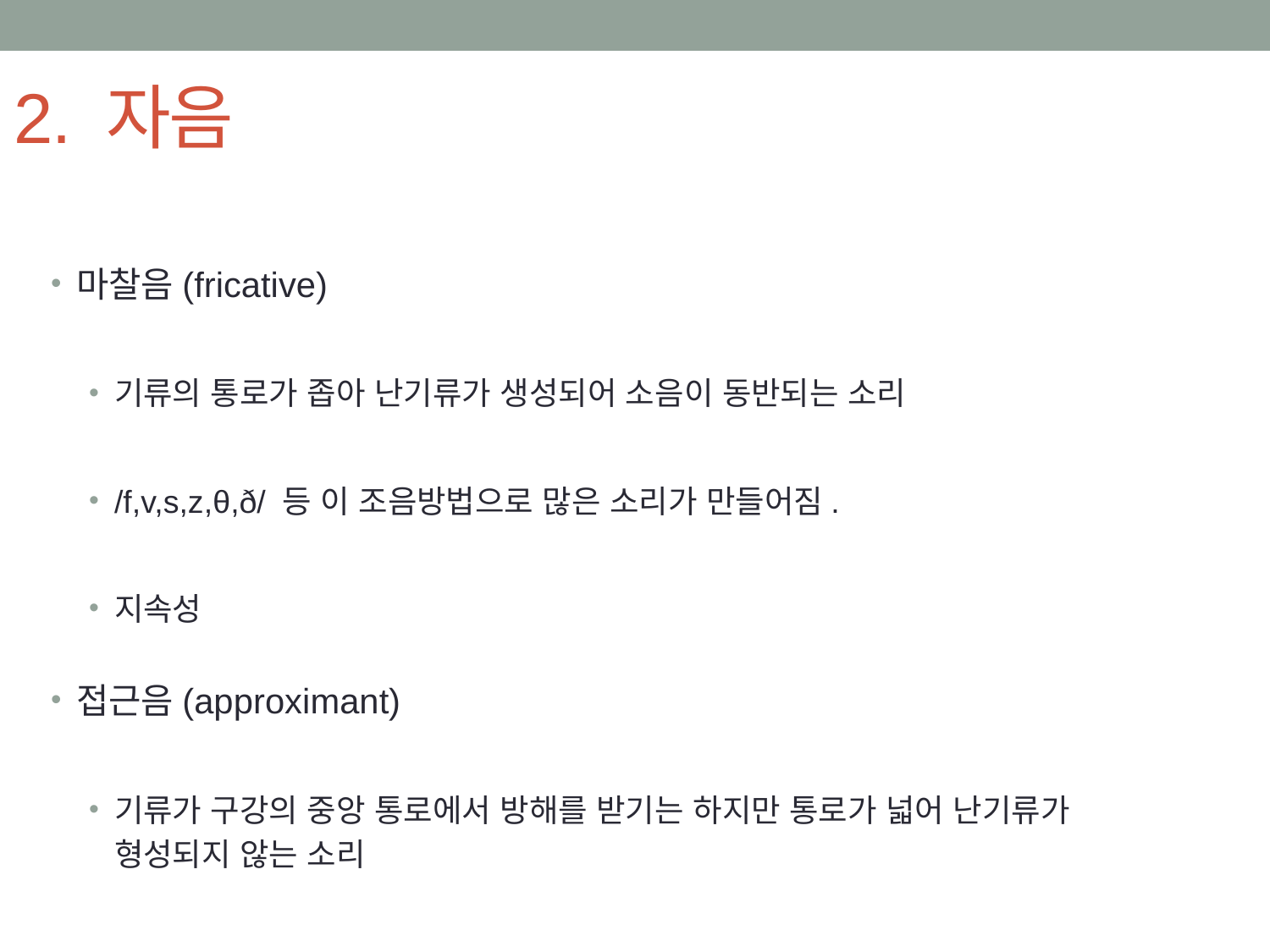

# 2. 자음

마찰음(fricative)

기류의 통로가 좁아 난기류가 생성되어 소음이 동반되는 소리

/f,v,s,z,θ,ð/ 등 이 조음방법으로 많은 소리가 만들어짐.

지속성

접근음(approximant)

기류가 구강의 중앙 통로에서 방해를 받기는 하지만 통로가 넓어 난기류가
  형성되지 않는 소리